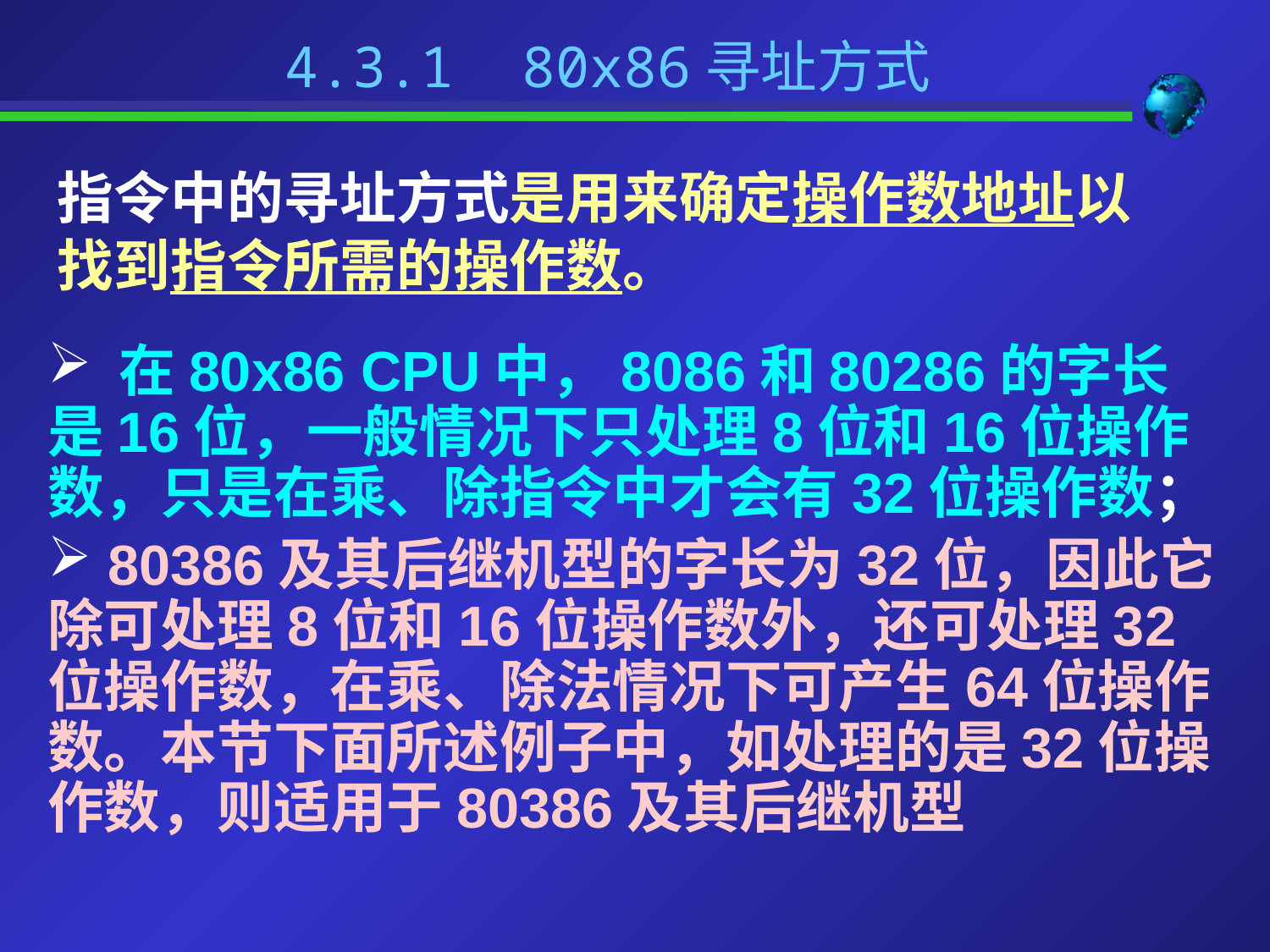

4.3.1  80x86寻址方式
指令中的寻址方式是用来确定操作数地址以找到指令所需的操作数。
 在80x86 CPU中，8086和80286的字长是16位，一般情况下只处理8位和16位操作数，只是在乘、除指令中才会有32位操作数；
 80386及其后继机型的字长为32位，因此它除可处理8位和16位操作数外，还可处理32位操作数，在乘、除法情况下可产生64位操作数。本节下面所述例子中，如处理的是32位操作数，则适用于80386及其后继机型